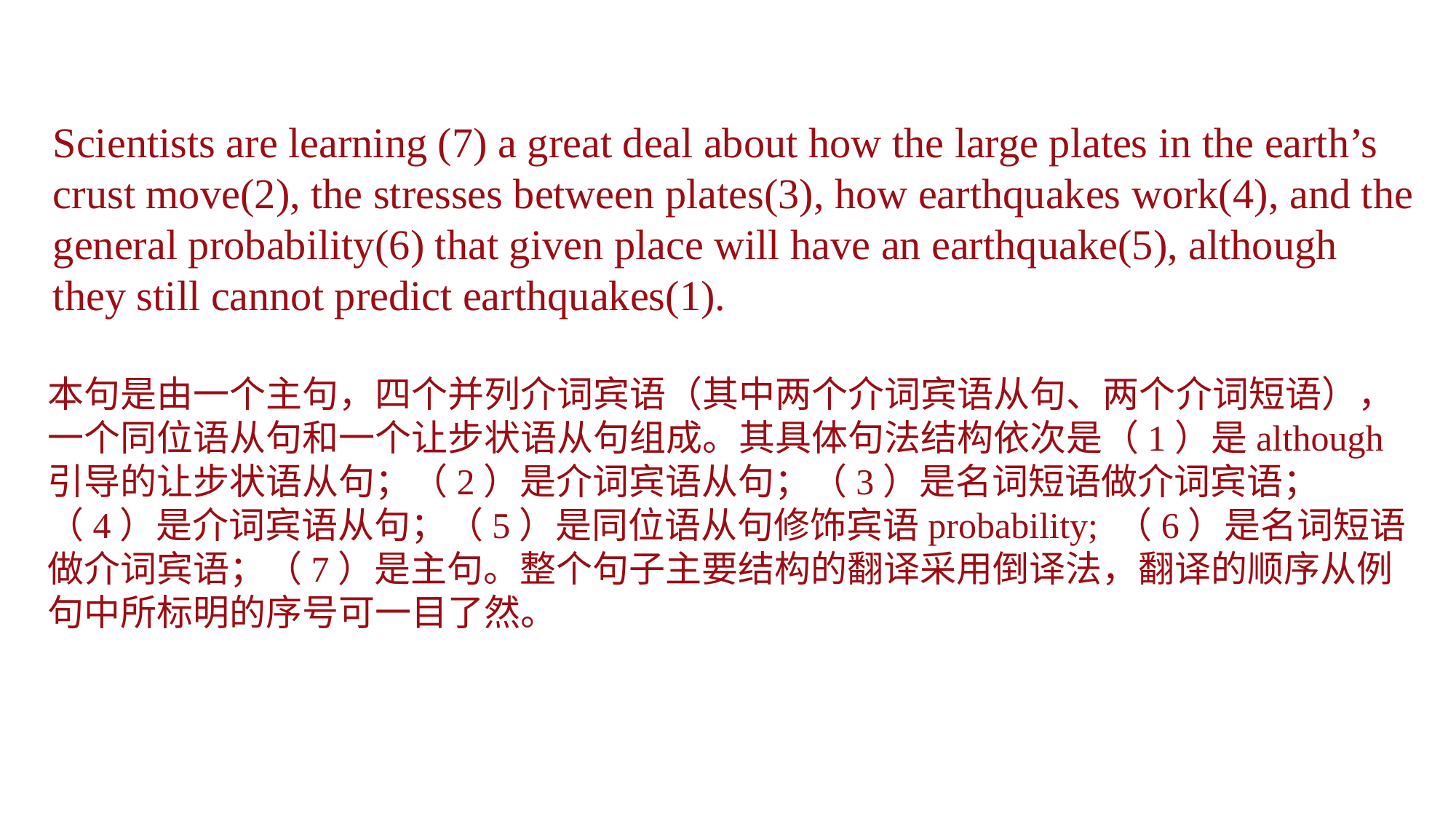

Scientists are learning (7) a great deal about how the large plates in the earth’s crust move(2), the stresses between plates(3), how earthquakes work(4), and the general probability(6) that given place will have an earthquake(5), although they still cannot predict earthquakes(1).
本句是由一个主句，四个并列介词宾语（其中两个介词宾语从句、两个介词短语），一个同位语从句和一个让步状语从句组成。其具体句法结构依次是（1）是although引导的让步状语从句；（2）是介词宾语从句；（3）是名词短语做介词宾语；（4）是介词宾语从句；（5）是同位语从句修饰宾语probability; （6）是名词短语做介词宾语；（7）是主句。整个句子主要结构的翻译采用倒译法，翻译的顺序从例句中所标明的序号可一目了然。